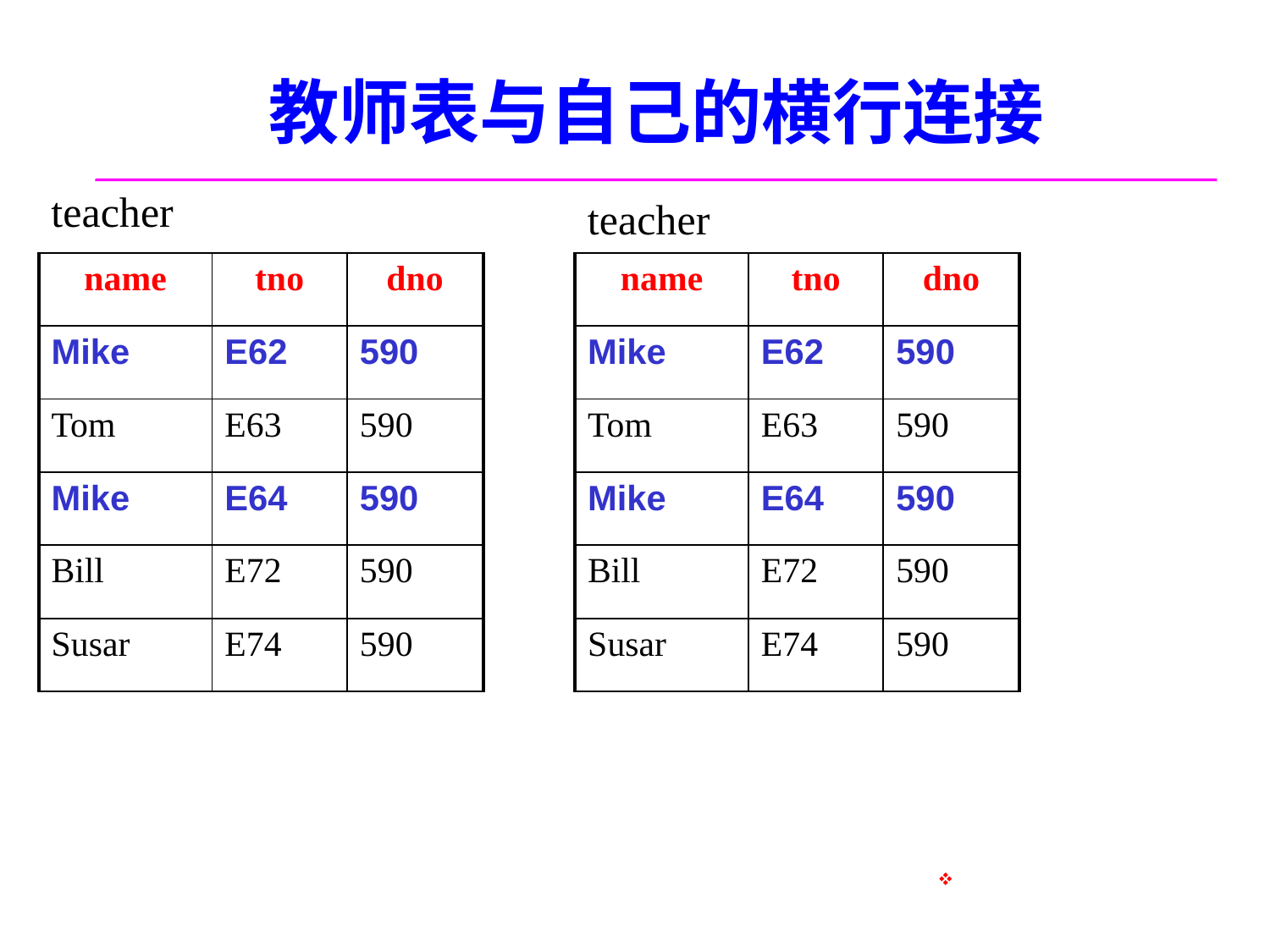

# 教师表与自己的横行连接
teacher
teacher
| name | tno | dno |
| --- | --- | --- |
| Mike | E62 | 590 |
| Tom | E63 | 590 |
| Mike | E64 | 590 |
| Bill | E72 | 590 |
| Susar | E74 | 590 |
| name | tno | dno |
| --- | --- | --- |
| Mike | E62 | 590 |
| Tom | E63 | 590 |
| Mike | E64 | 590 |
| Bill | E72 | 590 |
| Susar | E74 | 590 |